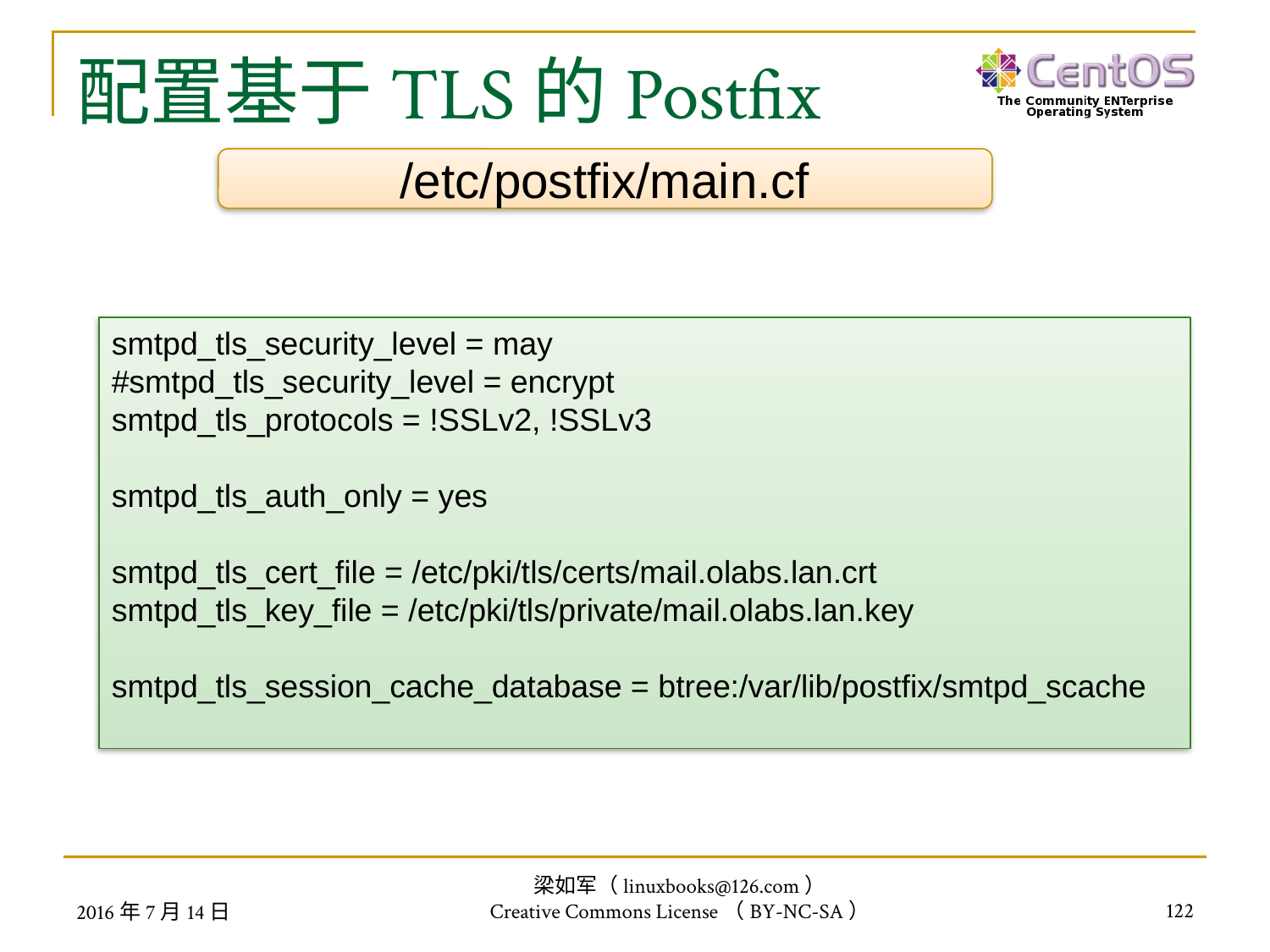

# 配置基于TLS的Postfix
/etc/postfix/main.cf

smtpd_tls_security_level = may
#smtpd_tls_security_level = encrypt
smtpd_tls_protocols = !SSLv2, !SSLv3

smtpd_tls_auth_only = yes

smtpd_tls_cert_file = /etc/pki/tls/certs/mail.olabs.lan.crt
smtpd_tls_key_file = /etc/pki/tls/private/mail.olabs.lan.key

smtpd_tls_session_cache_database = btree:/var/lib/postfix/smtpd_scache

梁如军（linuxbooks@126.com）
Creative Commons License（BY-NC-SA）
2016年7月14日
122